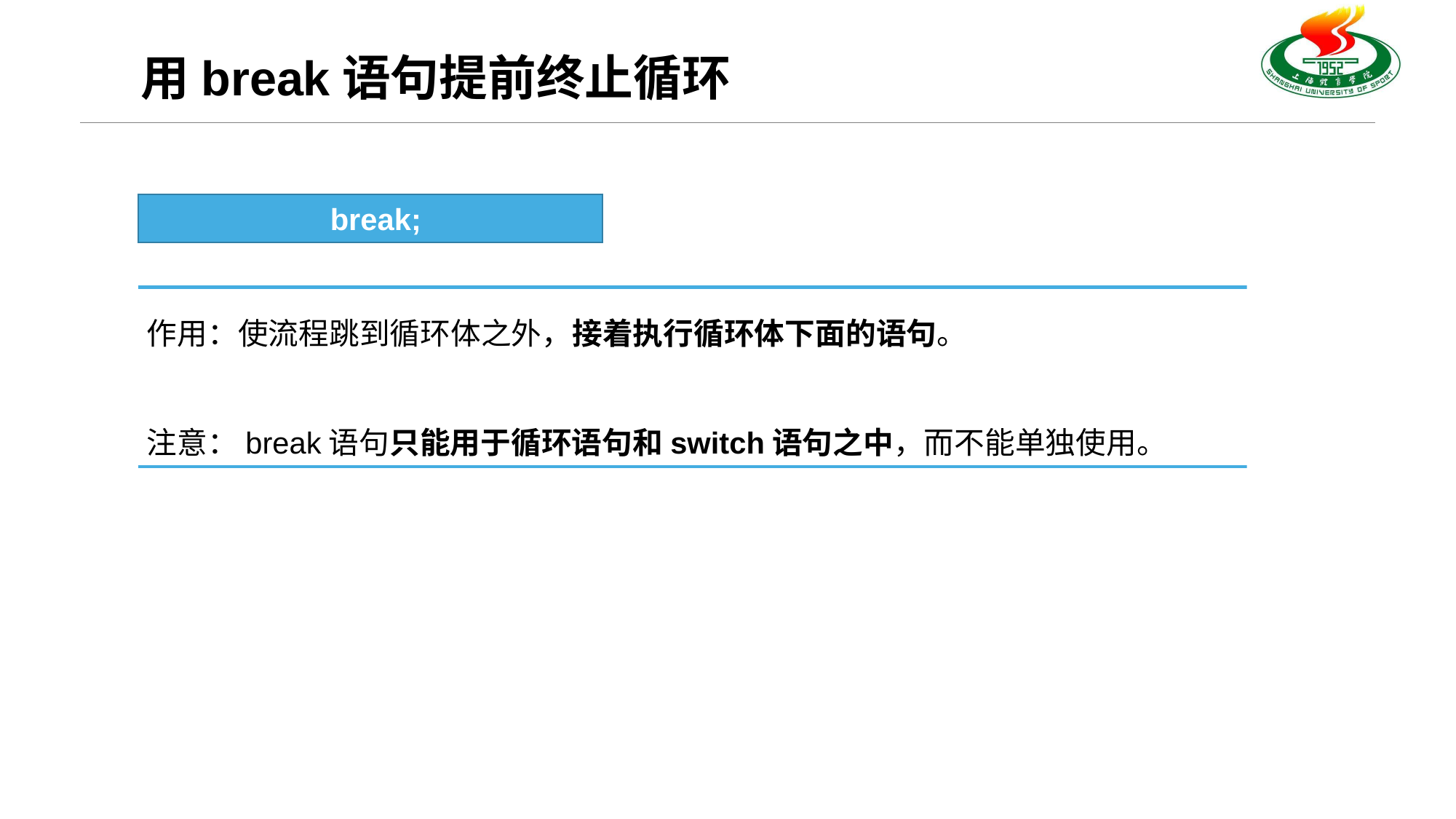

# 用break语句提前终止循环
break;
作用：使流程跳到循环体之外，接着执行循环体下面的语句。

注意：break语句只能用于循环语句和switch语句之中，而不能单独使用。